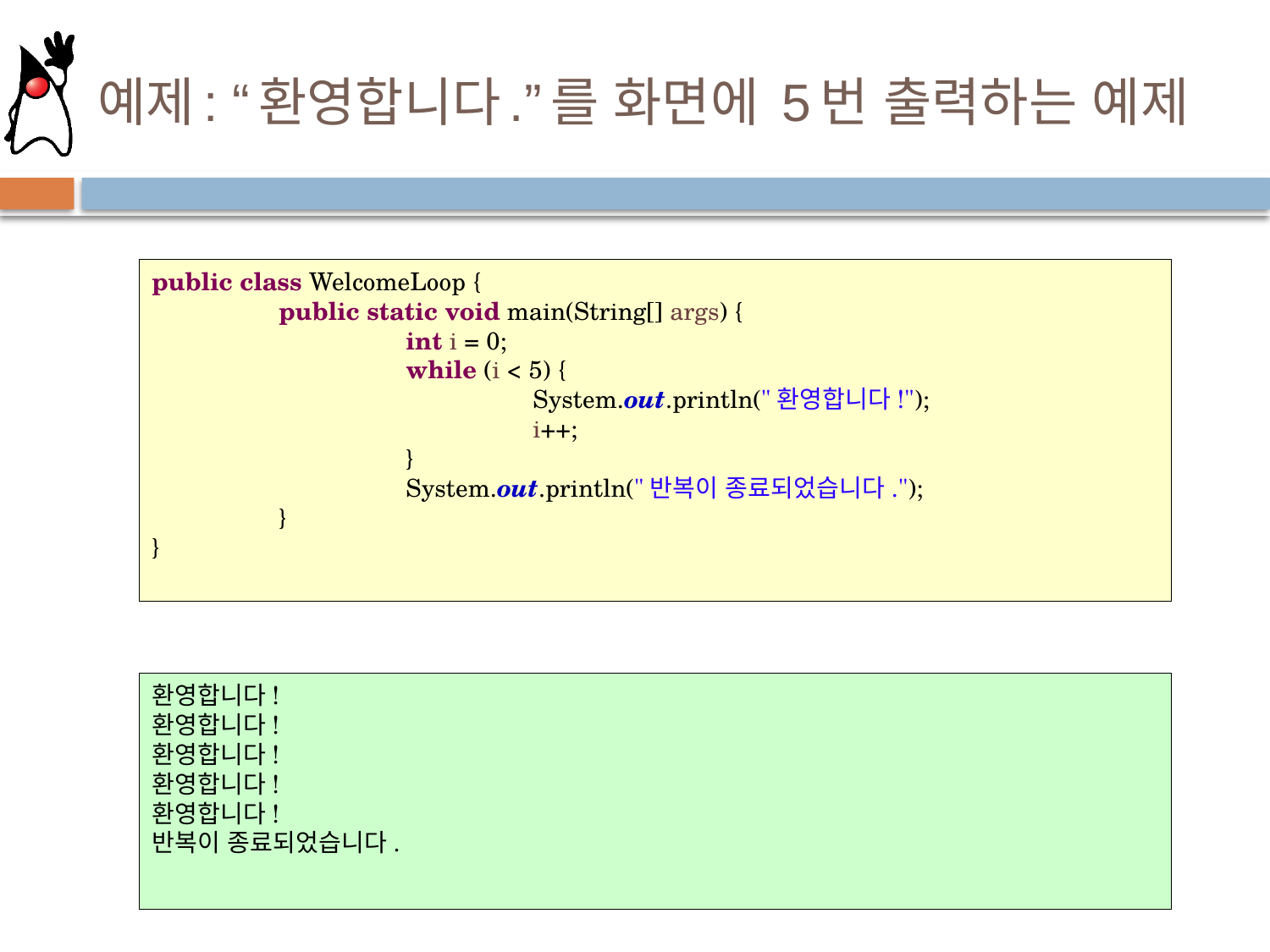

# 예제: “환영합니다.”를 화면에 5번 출력하는 예제
public class WelcomeLoop {
	public static void main(String[] args) {
		int i = 0;
		while (i < 5) {
			System.out.println("환영합니다!");
			i++;
		}
		System.out.println("반복이 종료되었습니다.");
	}
}
환영합니다!
환영합니다!
환영합니다!
환영합니다!
환영합니다!
반복이 종료되었습니다.